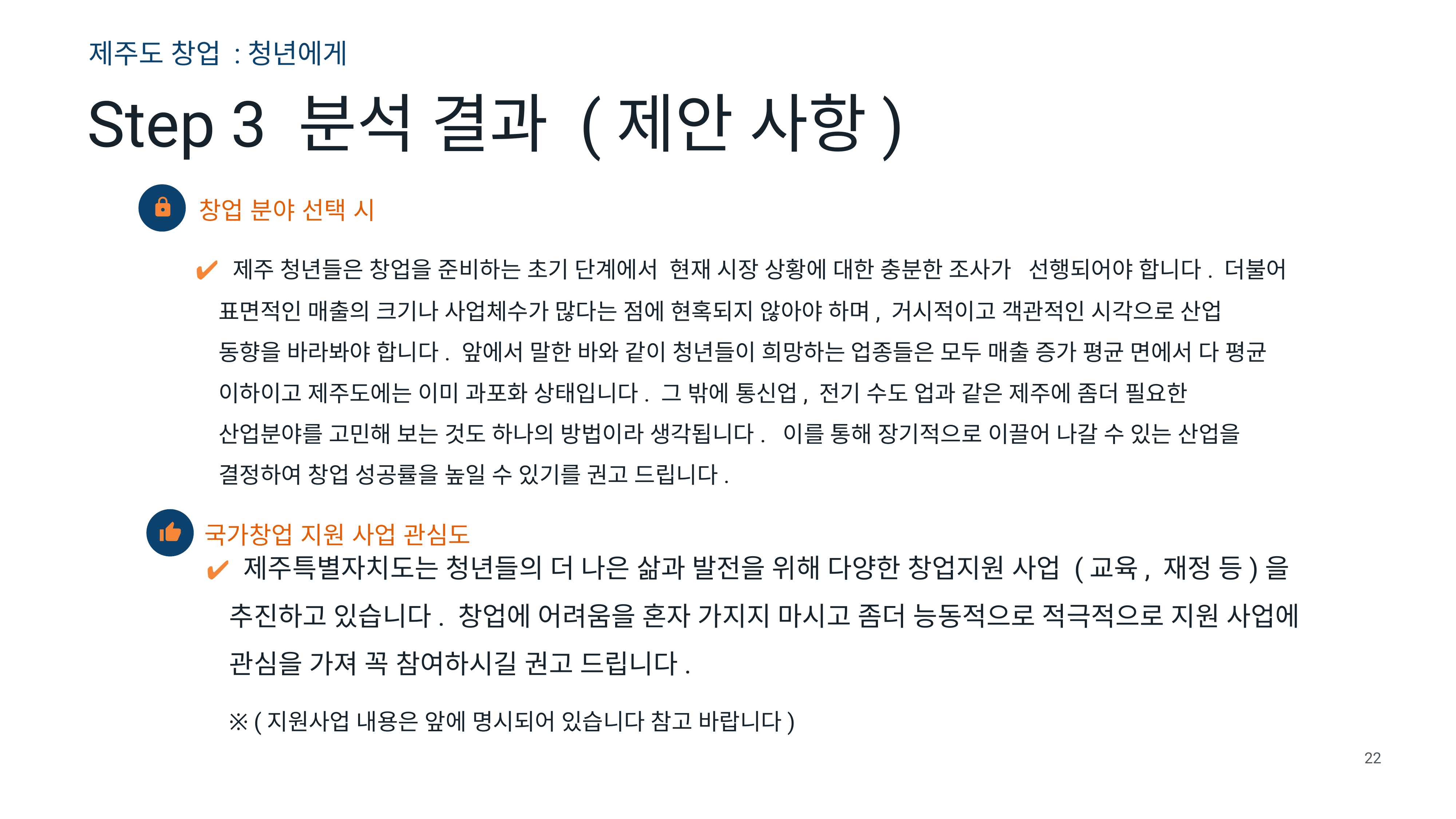

제주도 창업 :청년에게
Step 3 분석 결과 (제안 사항)

창업 분야 선택 시

 제주 청년들은 창업을 준비하는 초기 단계에서  현재 시장 상황에 대한 충분한 조사가   선행되어야 합니다. 더불어 표면적인 매출의 크기나 사업체수가 많다는 점에 현혹되지 않아야 하며, 거시적이고 객관적인 시각으로 산업 동향을 바라봐야 합니다. 앞에서 말한 바와 같이 청년들이 희망하는 업종들은 모두 매출 증가 평균 면에서 다 평균 이하이고 제주도에는 이미 과포화 상태입니다. 그 밖에 통신업, 전기 수도 업과 같은 제주에 좀더 필요한 산업분야를 고민해 보는 것도 하나의 방법이라 생각됩니다.  이를 통해 장기적으로 이끌어 나갈 수 있는 산업을 결정하여 창업 성공률을 높일 수 있기를 권고 드립니다.

국가창업 지원 사업 관심도
 제주특별자치도는 청년들의 더 나은 삶과 발전을 위해 다양한 창업지원 사업 (교육, 재정 등)을 추진하고 있습니다. 창업에 어려움을 혼자 가지지 마시고 좀더 능동적으로 적극적으로 지원 사업에 관심을 가져 꼭 참여하시길 권고 드립니다.
    ※ (지원사업 내용은 앞에 명시되어 있습니다 참고 바랍니다)
22